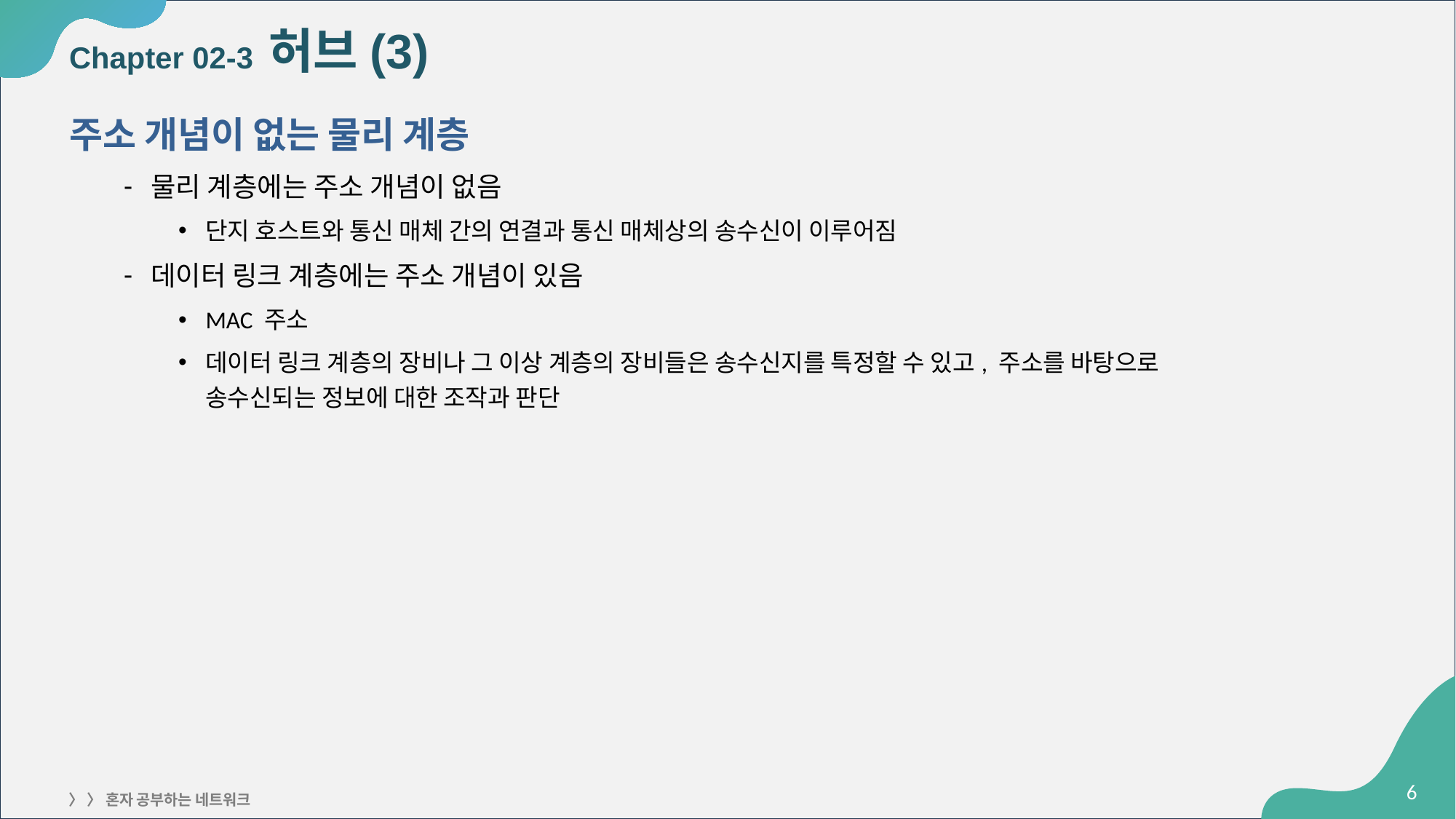

# Chapter 02-3 허브(3)
주소 개념이 없는 물리 계층
물리 계층에는 주소 개념이 없음
단지 호스트와 통신 매체 간의 연결과 통신 매체상의 송수신이 이루어짐
데이터 링크 계층에는 주소 개념이 있음
MAC 주소
데이터 링크 계층의 장비나 그 이상 계층의 장비들은 송수신지를 특정할 수 있고, 주소를 바탕으로
송수신되는 정보에 대한 조작과 판단
6
〉 〉 혼자 공부하는 네트워크